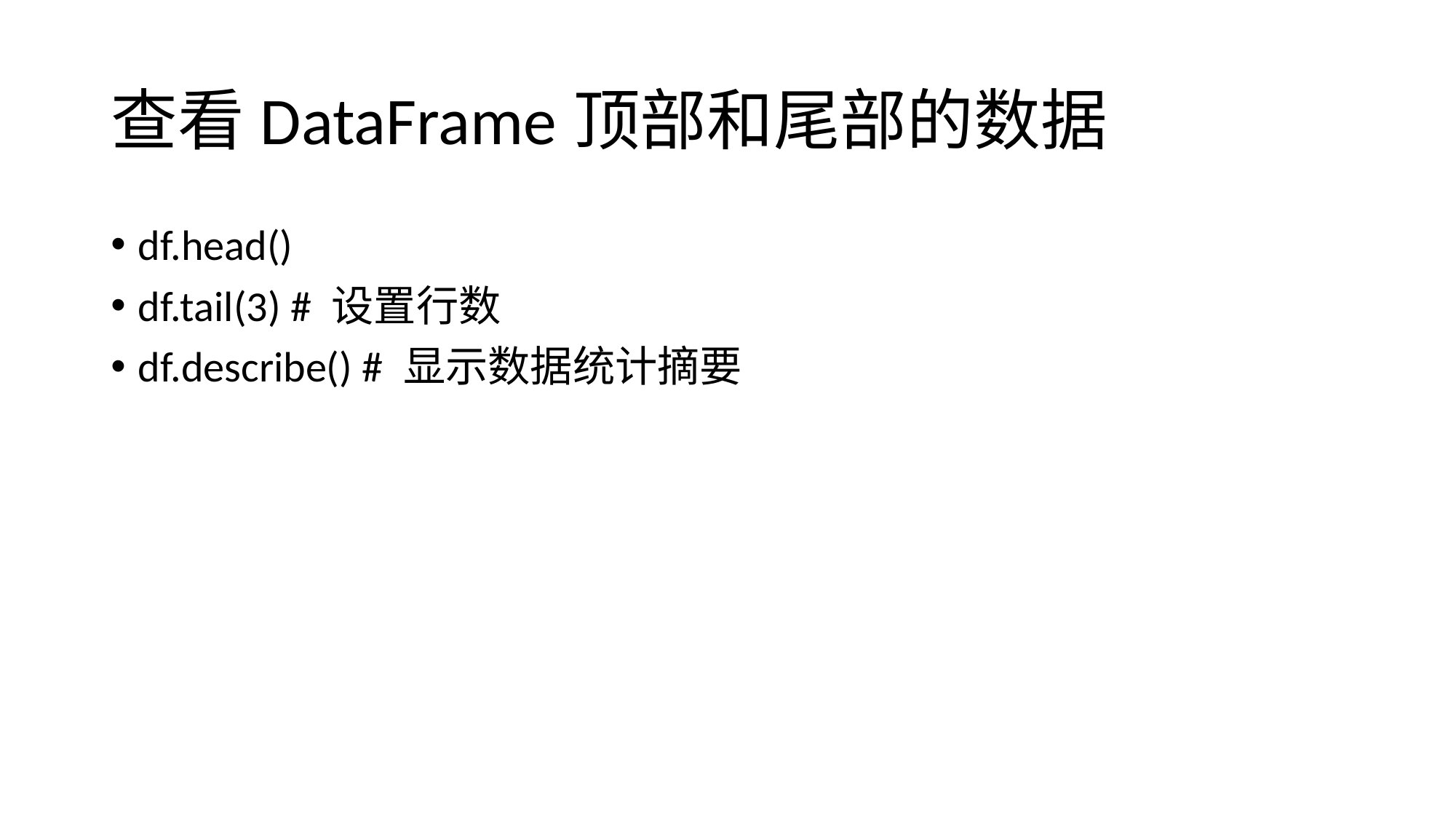

# 查看DataFrame顶部和尾部的数据
df.head()
df.tail(3) # 设置行数
df.describe() # 显示数据统计摘要